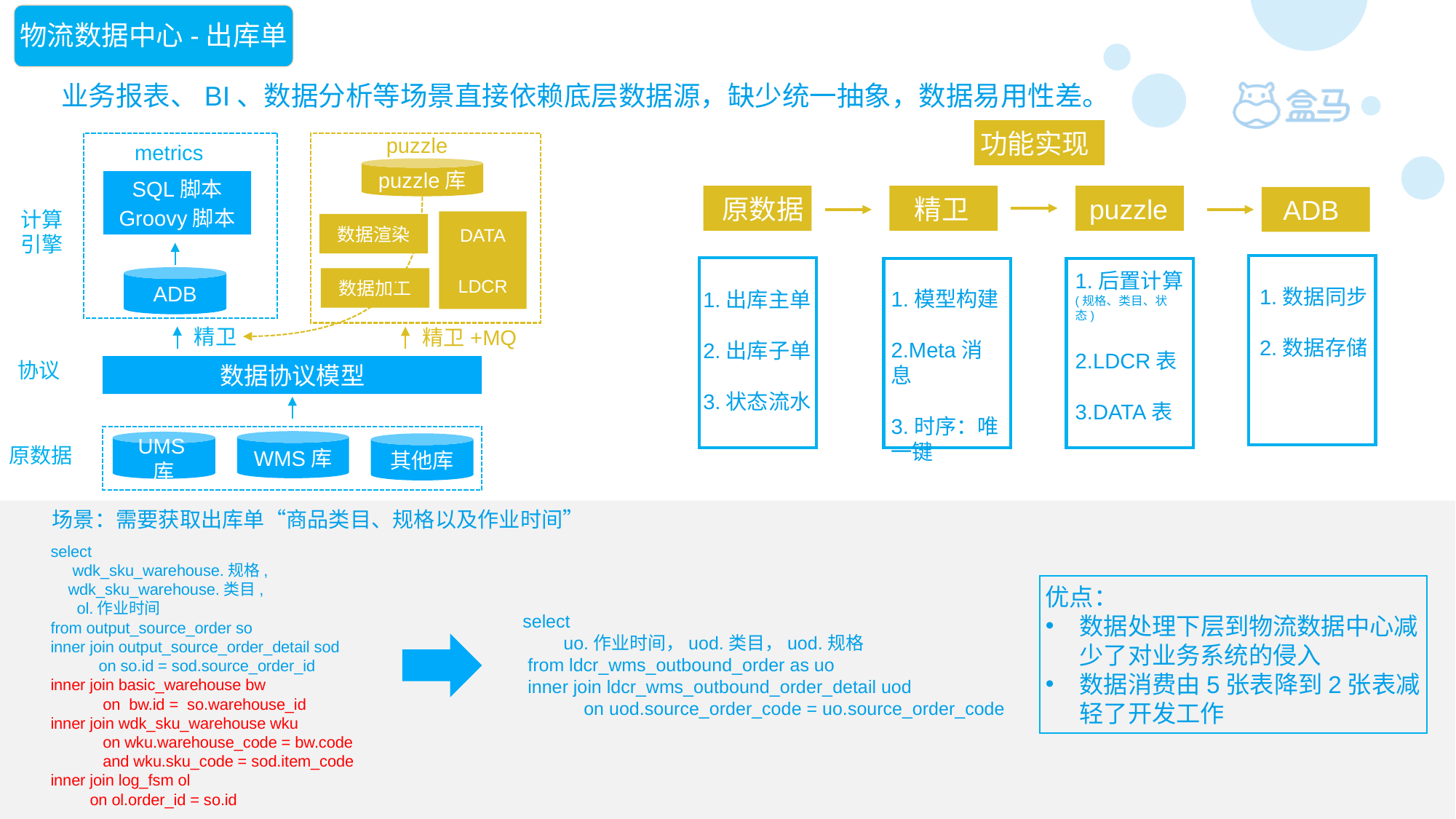

物流数据中心-出库单
业务报表、BI、数据分析等场景直接依赖底层数据源，缺少统一抽象，数据易用性差。
功能实现
puzzle
metrics

puzzle库
SQL脚本
Groovy脚本
 原数据
  精卫
 puzzle
  ADB
计算引擎
DATA

LDCR
数据渲染

1.后置计算
(规格、类目、状态)

2.LDCR表

3.DATA表
ADB
数据加工
1.数据同步

2.数据存储
1.模型构建

2.Meta消息

3.时序：唯一键
1.出库主单

2.出库子单

3.状态流水
精卫
精卫+MQ
协议
数据协议模型

WMS库
UMS库
其他库
原数据

场景：需要获取出库单“商品类目、规格以及作业时间”
select
     wdk_sku_warehouse.规格,
    wdk_sku_warehouse.类目,
      ol.作业时间
from output_source_order so
inner join output_source_order_detail sod
           on so.id = sod.source_order_id
inner join basic_warehouse bw
            on  bw.id =  so.warehouse_id
inner join wdk_sku_warehouse wku
            on wku.warehouse_code = bw.code
            and wku.sku_code = sod.item_code
inner join log_fsm ol
         on ol.order_id = so.id
优点：
数据处理下层到物流数据中心减少了对业务系统的侵入
数据消费由5张表降到2张表减轻了开发工作
select
        uo.作业时间，uod.类目，uod.规格
 from ldcr_wms_outbound_order as uo
 inner join ldcr_wms_outbound_order_detail uod
            on uod.source_order_code = uo.source_order_code